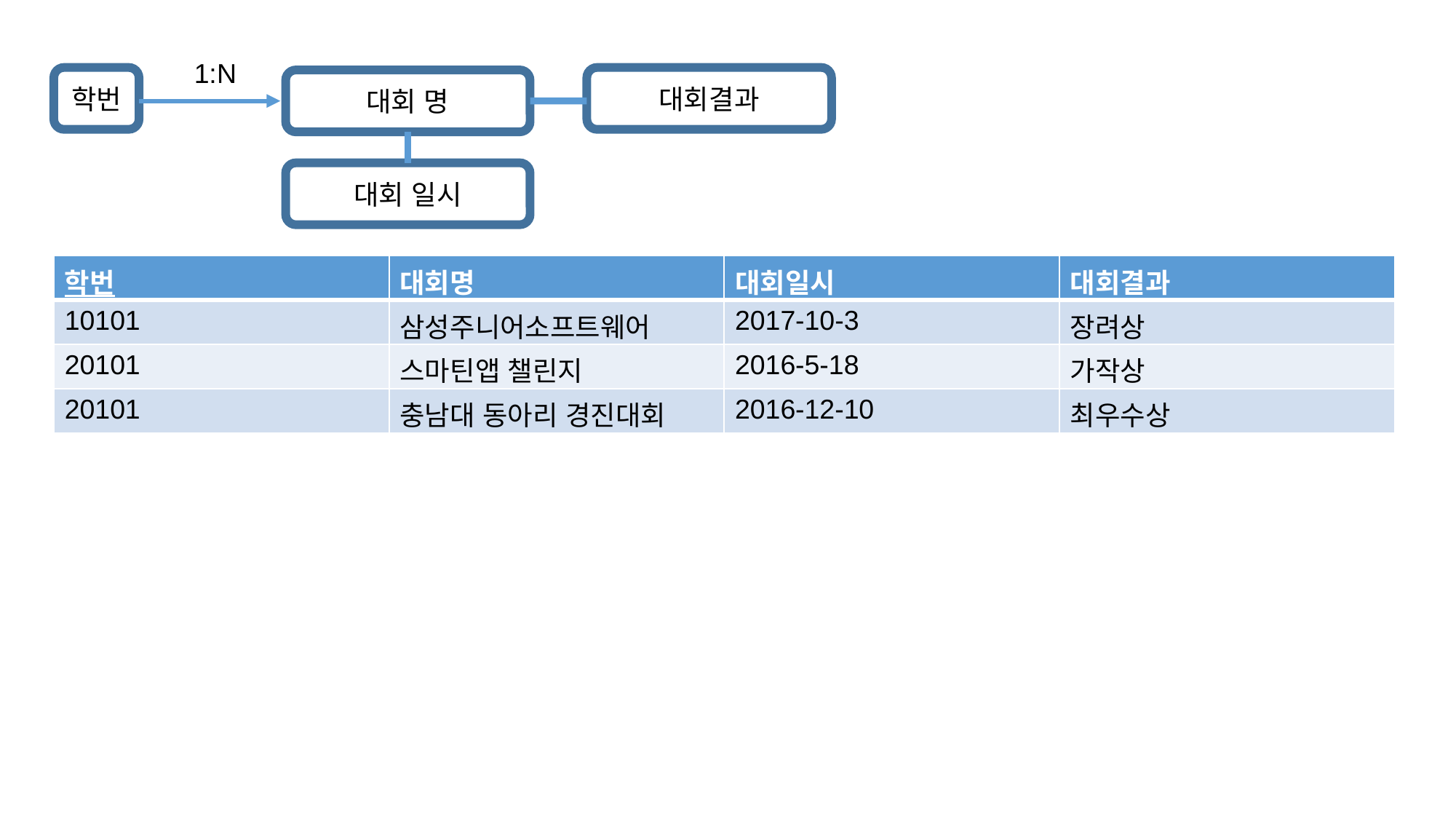

1:N
학번
대회결과
대회 명
대회 일시
| 학번 | 대회명 | 대회일시 | 대회결과 |
| --- | --- | --- | --- |
| 10101 | 삼성주니어소프트웨어 | 2017-10-3 | 장려상 |
| 20101 | 스마틴앱 챌린지 | 2016-5-18 | 가작상 |
| 20101 | 충남대 동아리 경진대회 | 2016-12-10 | 최우수상 |